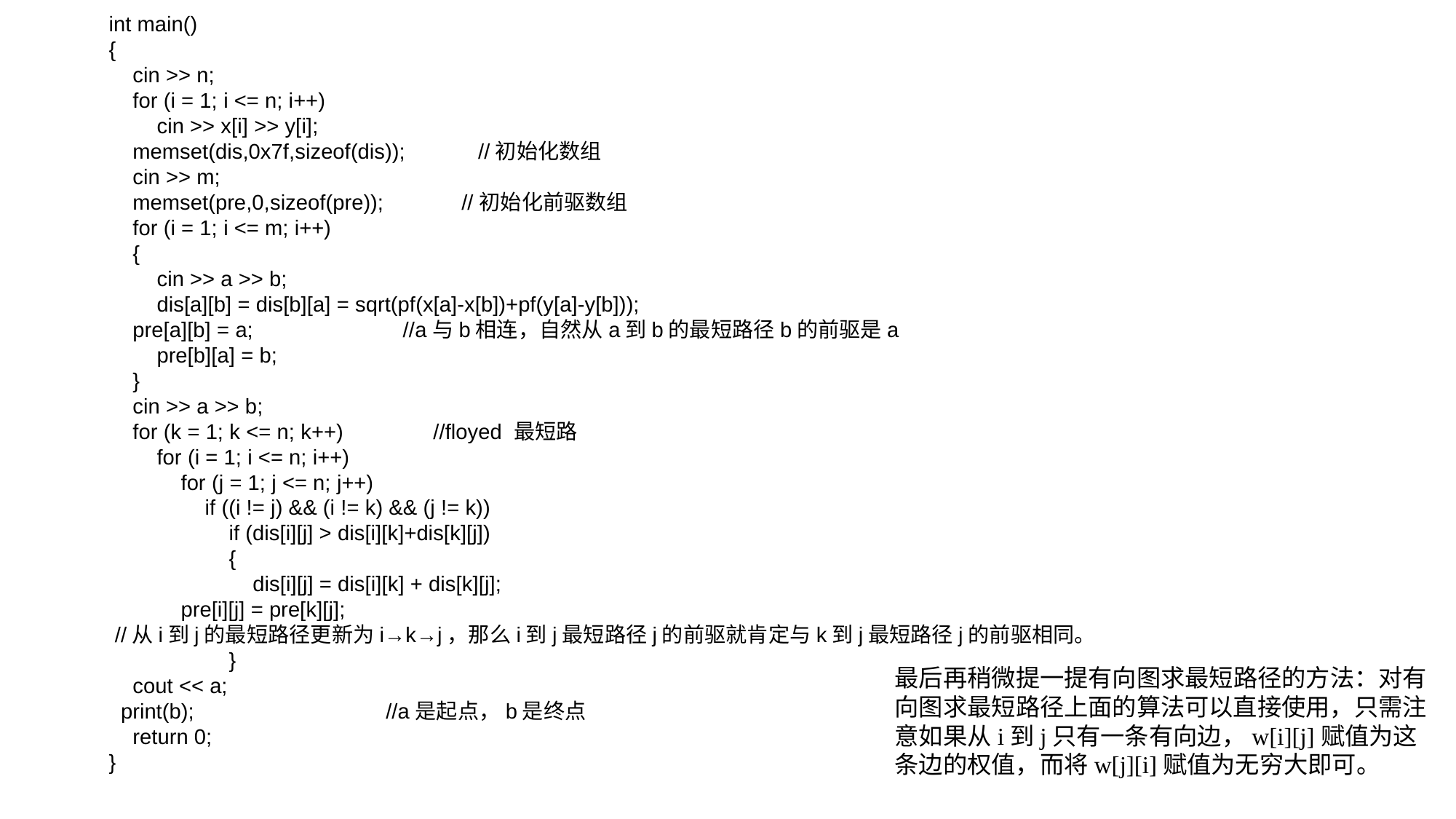

int main()
{
    cin >> n;
    for (i = 1; i <= n; i++)
        cin >> x[i] >> y[i];
    memset(dis,0x7f,sizeof(dis));	       //初始化数组
    cin >> m;
    memset(pre,0,sizeof(pre));             //初始化前驱数组
    for (i = 1; i <= m; i++)
    {
        cin >> a >> b;
        dis[a][b] = dis[b][a] = sqrt(pf(x[a]-x[b])+pf(y[a]-y[b]));
    pre[a][b] = a;                         //a与b相连，自然从a到b的最短路径b的前驱是a
        pre[b][a] = b;
    }
    cin >> a >> b;
    for (k = 1; k <= n; k++)               //floyed 最短路
        for (i = 1; i <= n; i++)
            for (j = 1; j <= n; j++)
                if ((i != j) && (i != k) && (j != k))
                    if (dis[i][j] > dis[i][k]+dis[k][j])
                    {
                        dis[i][j] = dis[i][k] + dis[k][j];
            pre[i][j] = pre[k][j];
 //从i到j的最短路径更新为i→k→j，那么i到j最短路径j的前驱就肯定与k到j最短路径j的前驱相同。
                    }
    cout << a;
  print(b);                                //a是起点，b是终点
    return 0;
}

最后再稍微提一提有向图求最短路径的方法：对有向图求最短路径上面的算法可以直接使用，只需注意如果从i到j只有一条有向边，w[i][j]赋值为这条边的权值，而将w[j][i]赋值为无穷大即可。